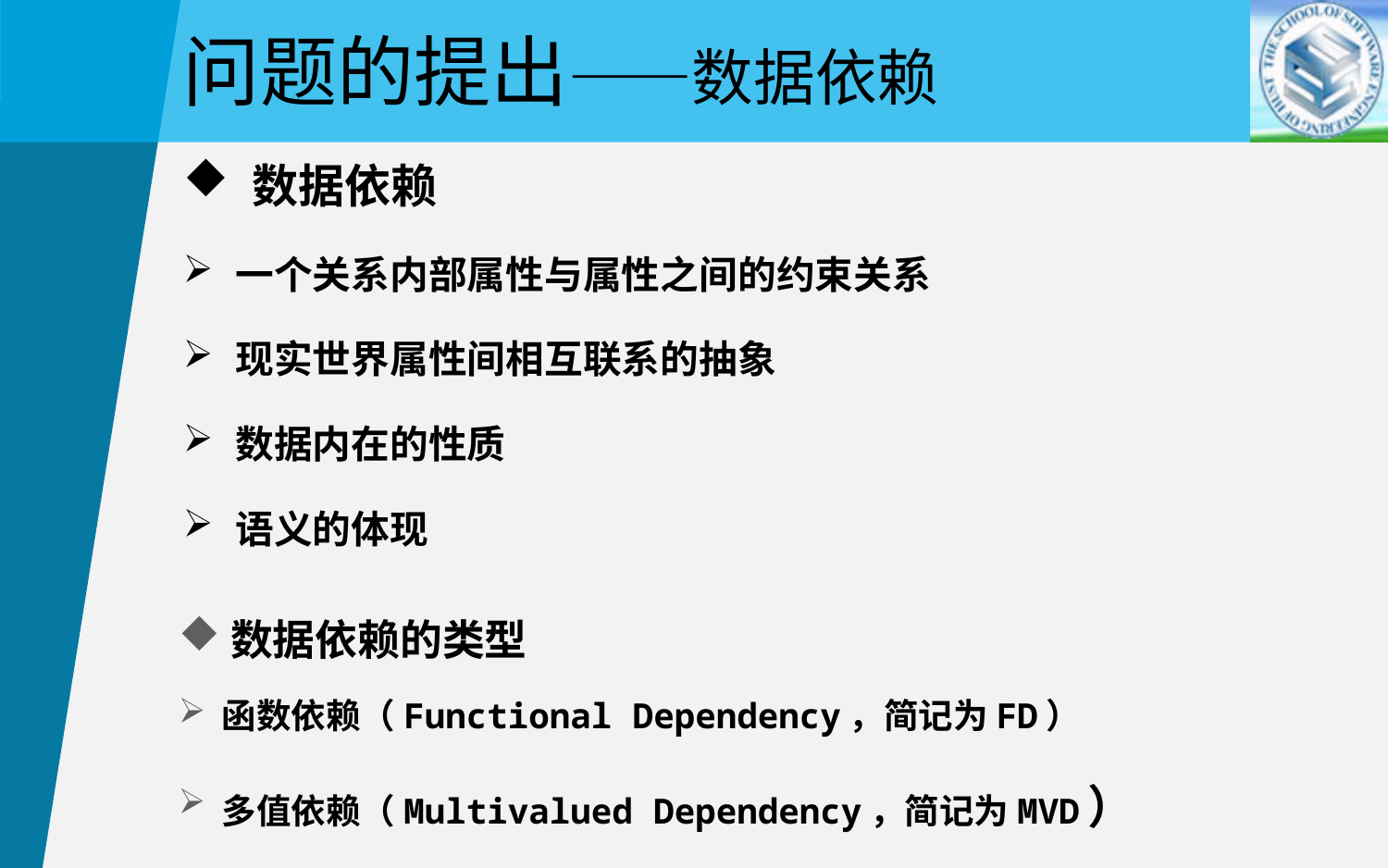

问题的提出——数据依赖
数据依赖
一个关系内部属性与属性之间的约束关系
现实世界属性间相互联系的抽象
数据内在的性质
语义的体现
数据依赖的类型
函数依赖（Functional Dependency，简记为FD）
多值依赖（Multivalued Dependency，简记为MVD）